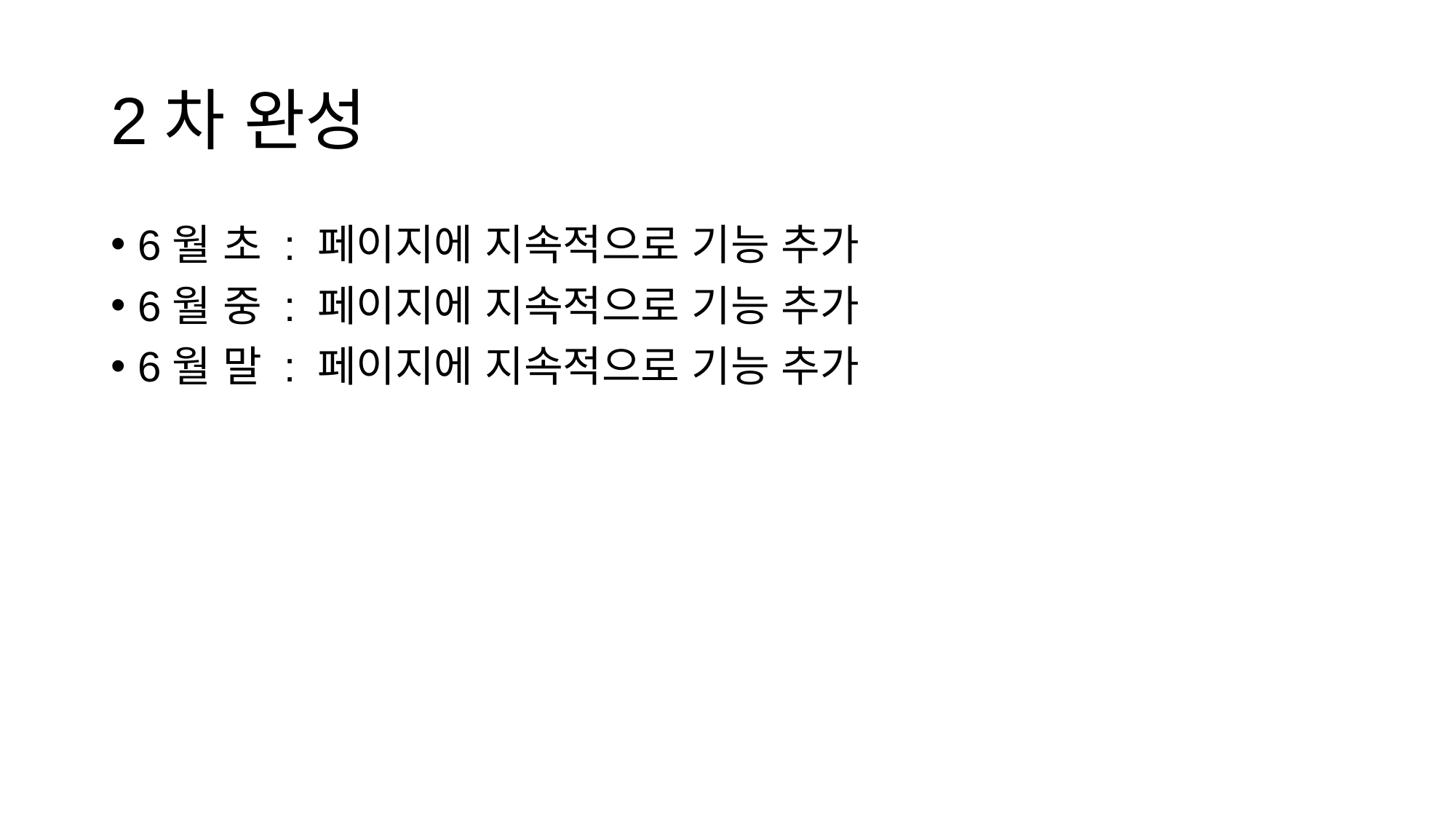

# 2차 완성
6월 초 : 페이지에 지속적으로 기능 추가
6월 중 : 페이지에 지속적으로 기능 추가
6월 말 : 페이지에 지속적으로 기능 추가